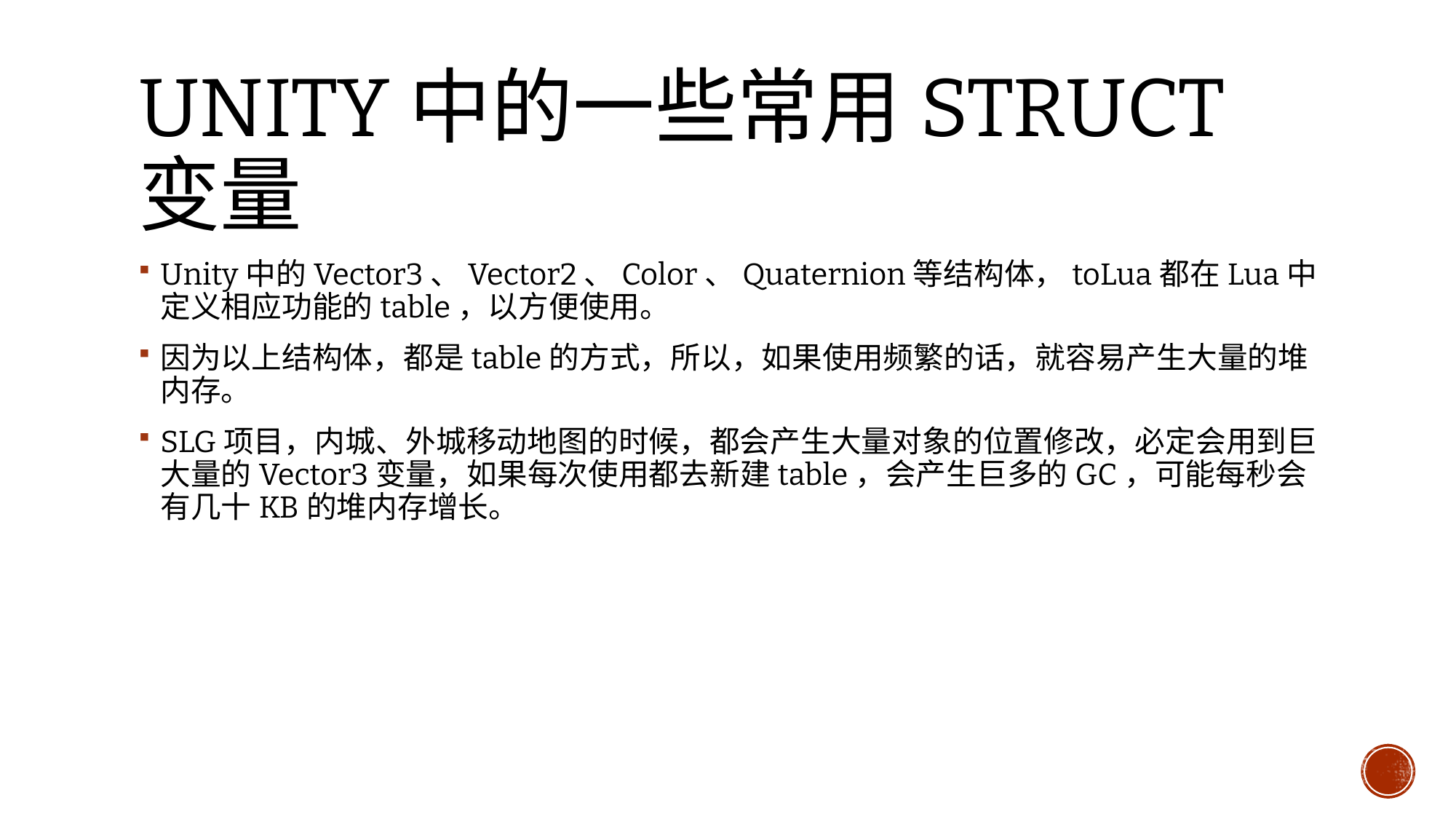

# Unity中的一些常用Struct变量
Unity中的Vector3、Vector2、Color、Quaternion等结构体，toLua都在Lua中定义相应功能的table，以方便使用。
因为以上结构体，都是table的方式，所以，如果使用频繁的话，就容易产生大量的堆内存。
SLG项目，内城、外城移动地图的时候，都会产生大量对象的位置修改，必定会用到巨大量的Vector3变量，如果每次使用都去新建table，会产生巨多的GC，可能每秒会有几十KB的堆内存增长。